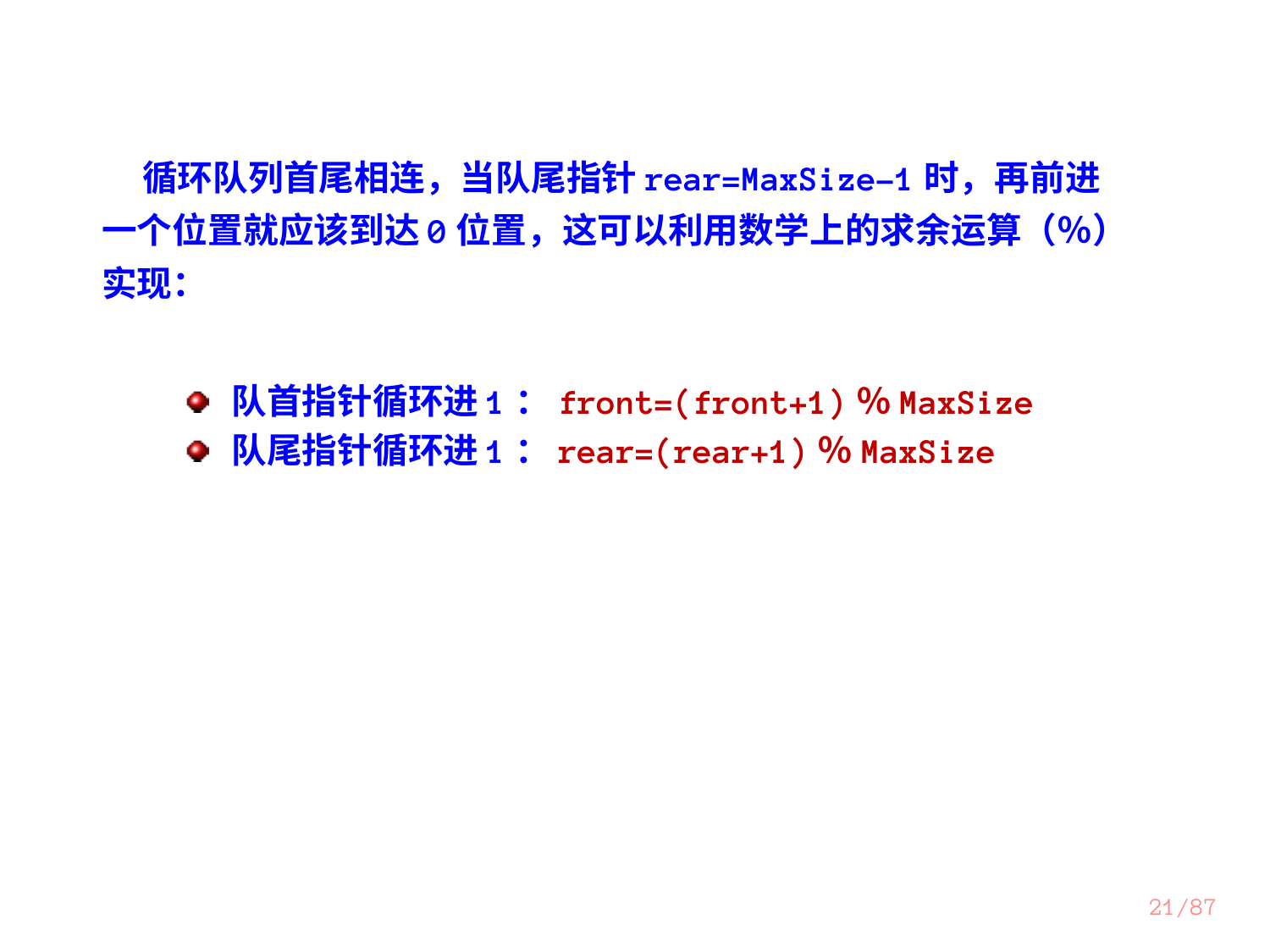

循环队列首尾相连，当队尾指针rear=MaxSize-1时，再前进一个位置就应该到达0位置，这可以利用数学上的求余运算（％）实现：
队首指针循环进1：front=(front+1)％MaxSize
队尾指针循环进1：rear=(rear+1)％MaxSize
21/87